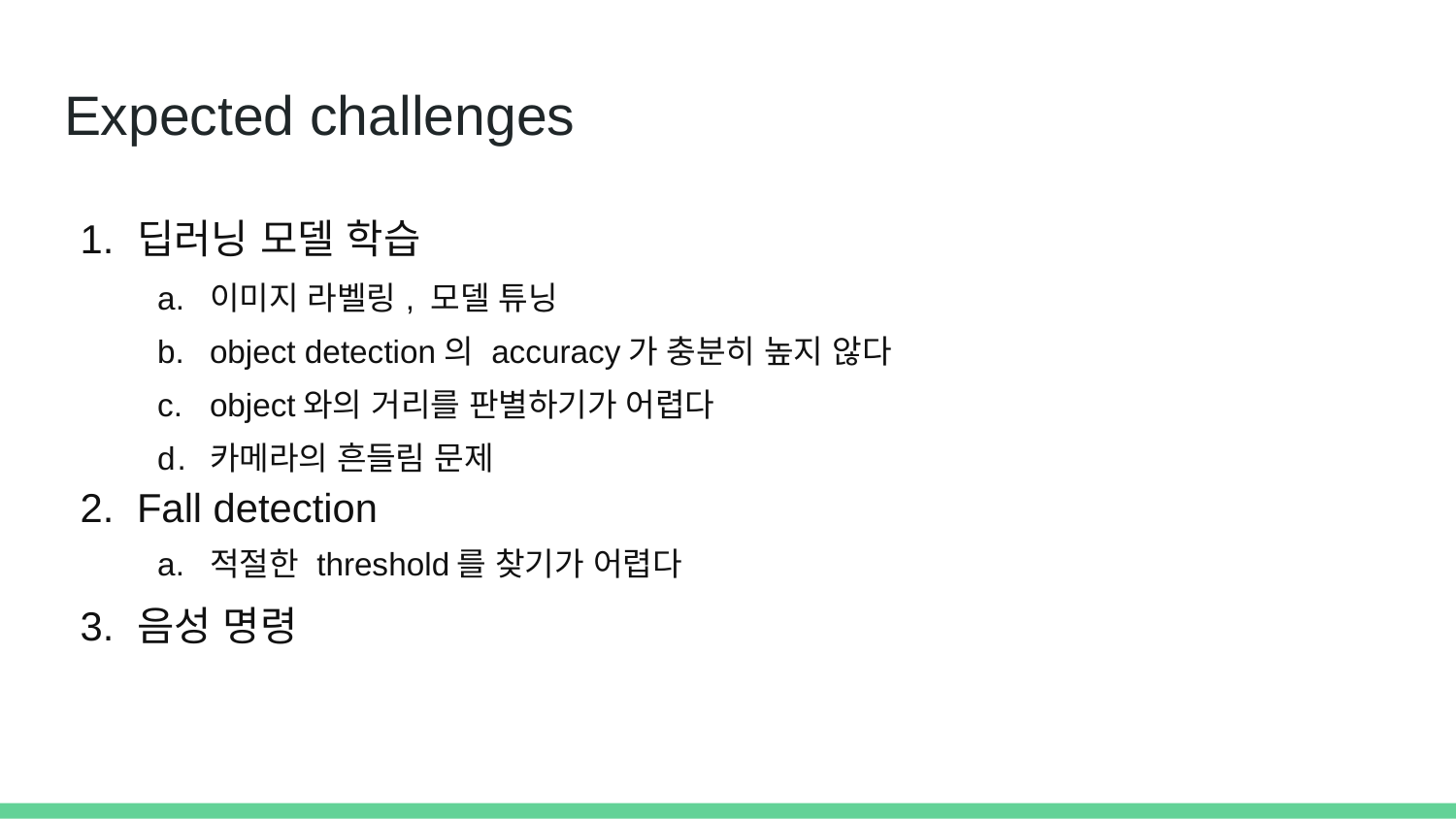

# Expected challenges
딥러닝 모델 학습
이미지 라벨링, 모델 튜닝
object detection의 accuracy가 충분히 높지 않다
object와의 거리를 판별하기가 어렵다
카메라의 흔들림 문제
Fall detection
적절한 threshold를 찾기가 어렵다
음성 명령